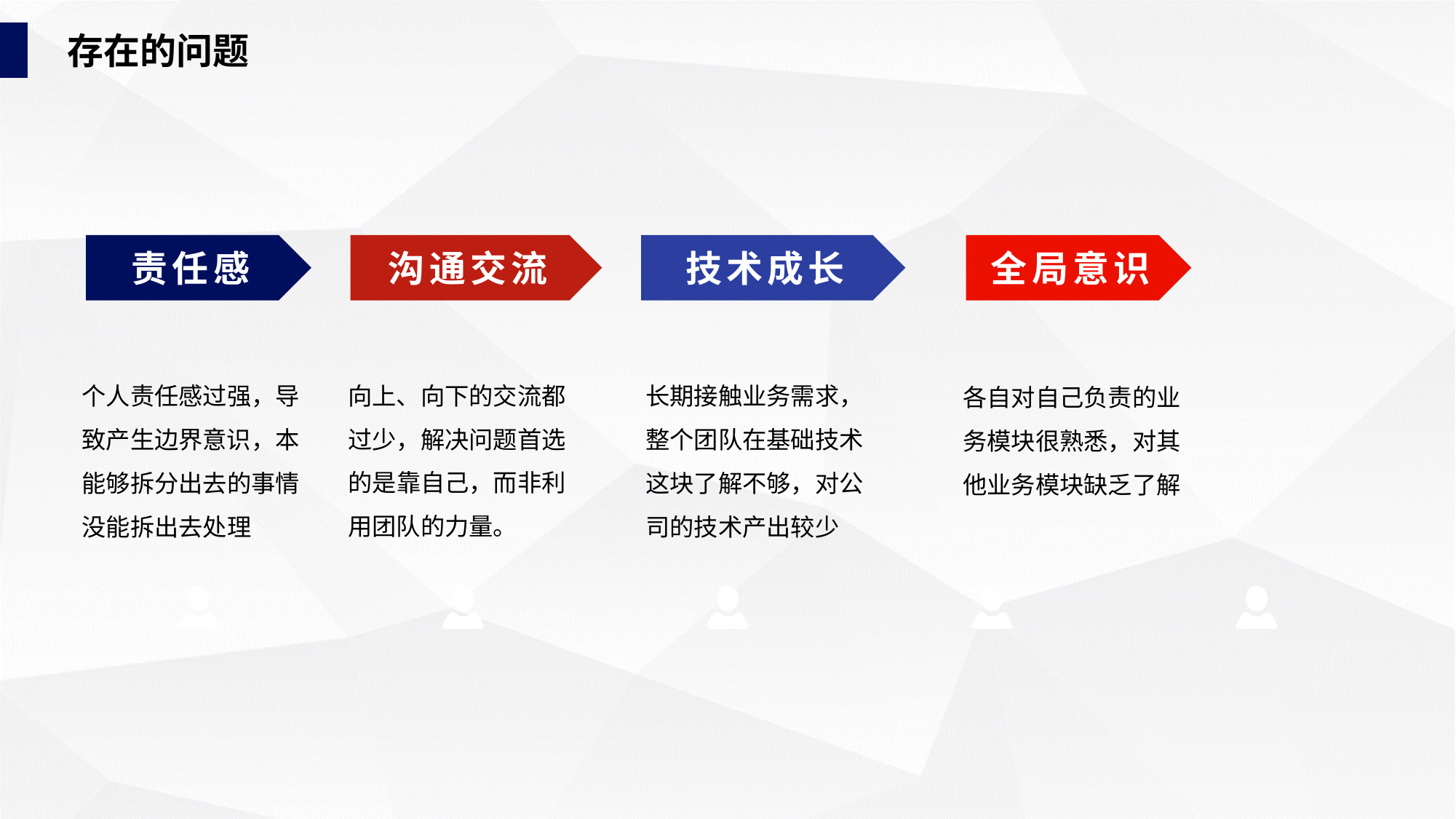

存在的问题
责任感
沟通交流
技术成长
全局意识

向上、向下的交流都过少，解决问题首选的是靠自己，而非利用团队的力量。
个人责任感过强，导致产生边界意识，本能够拆分出去的事情没能拆出去处理
长期接触业务需求，整个团队在基础技术这块了解不够，对公司的技术产出较少
各自对自己负责的业务模块很熟悉，对其他业务模块缺乏了解